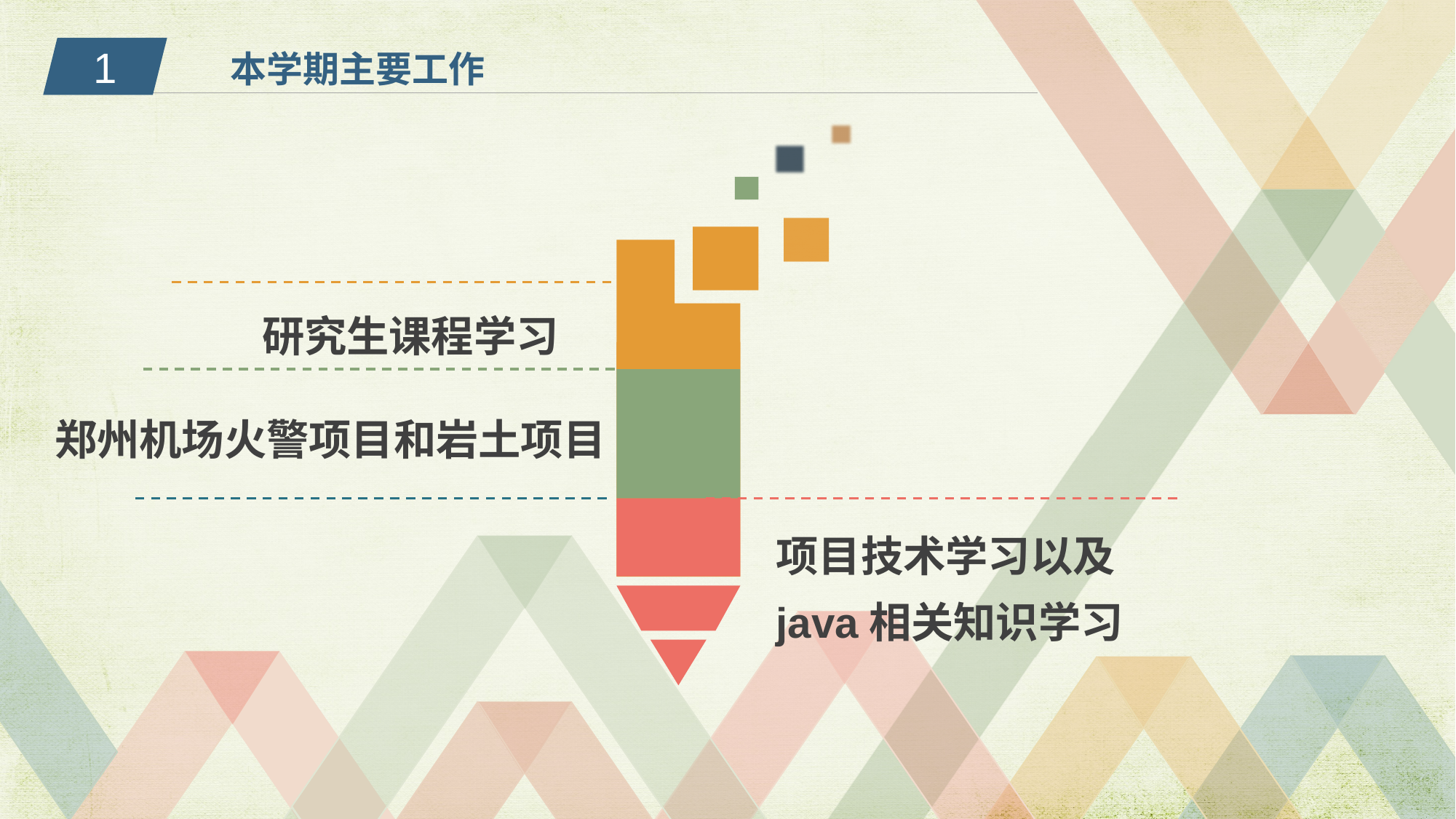

1
本学期主要工作

研究生课程学习

郑州机场火警项目和岩土项目
项目技术学习以及java相关知识学习